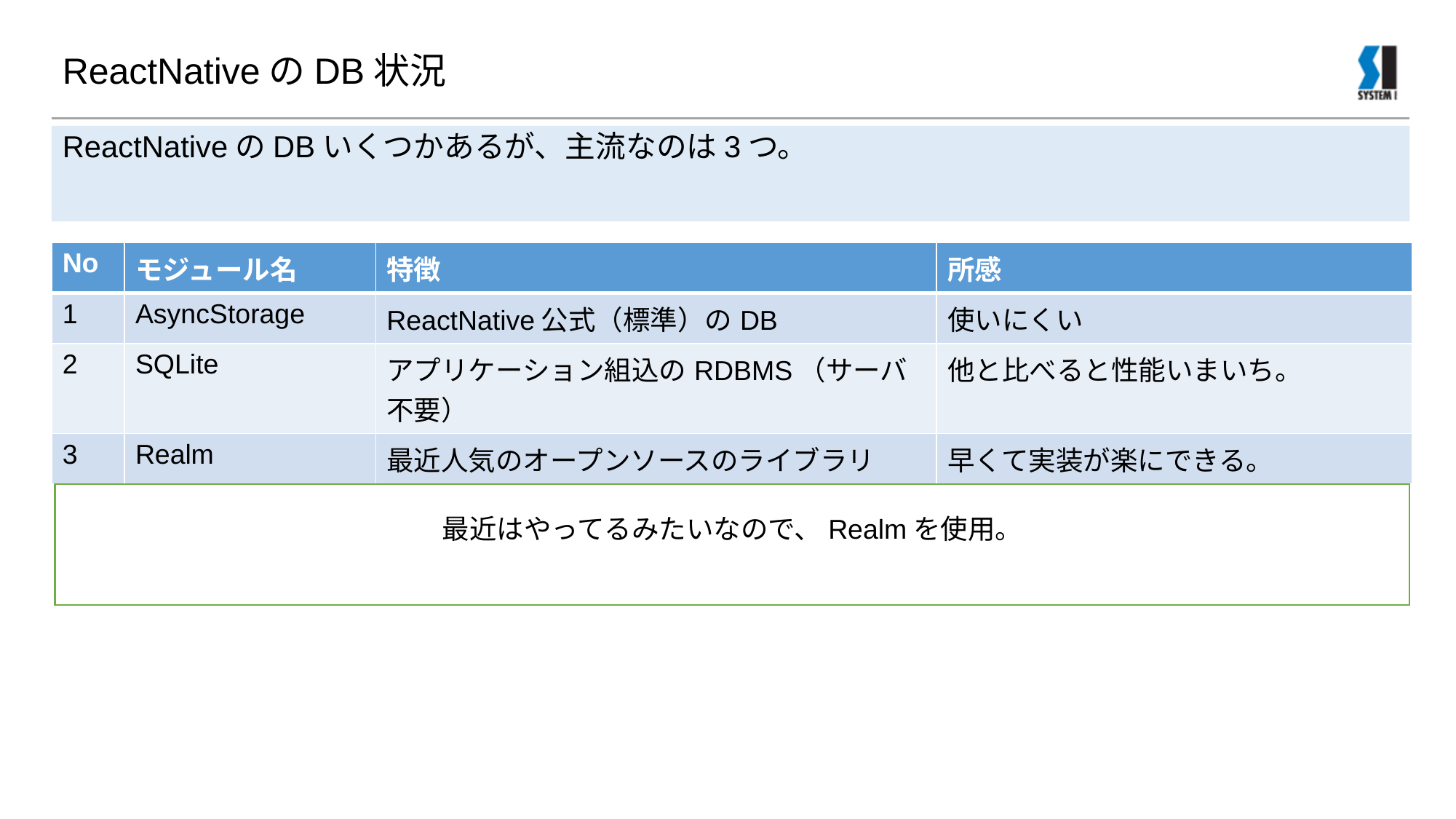

# ReactNativeのDB状況
ReactNativeのDBいくつかあるが、主流なのは3つ。
| No | モジュール名 | 特徴 | 所感 |
| --- | --- | --- | --- |
| 1 | AsyncStorage | ReactNative公式（標準）のDB | 使いにくい |
| 2 | SQLite | アプリケーション組込のRDBMS（サーバ不要） | 他と比べると性能いまいち。 |
| 3 | Realm | 最近人気のオープンソースのライブラリ | 早くて実装が楽にできる。 |
最近はやってるみたいなので、Realmを使用。